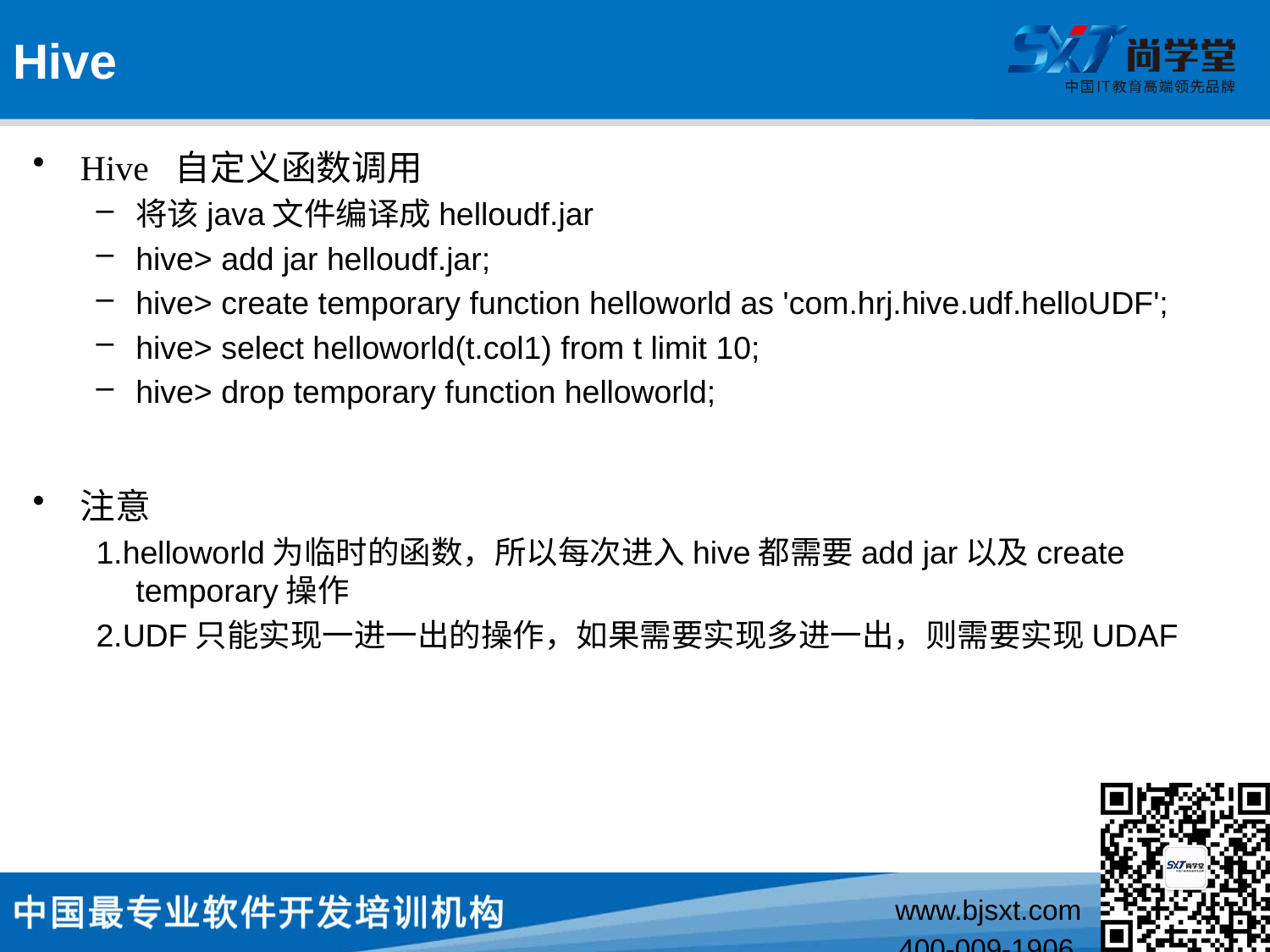

# Hive
Hive  自定义函数调用
将该java文件编译成helloudf.jar
hive> add jar helloudf.jar;
hive> create temporary function helloworld as 'com.hrj.hive.udf.helloUDF';
hive> select helloworld(t.col1) from t limit 10;
hive> drop temporary function helloworld;

注意
1.helloworld为临时的函数，所以每次进入hive都需要add jar以及create temporary操作
2.UDF只能实现一进一出的操作，如果需要实现多进一出，则需要实现UDAF